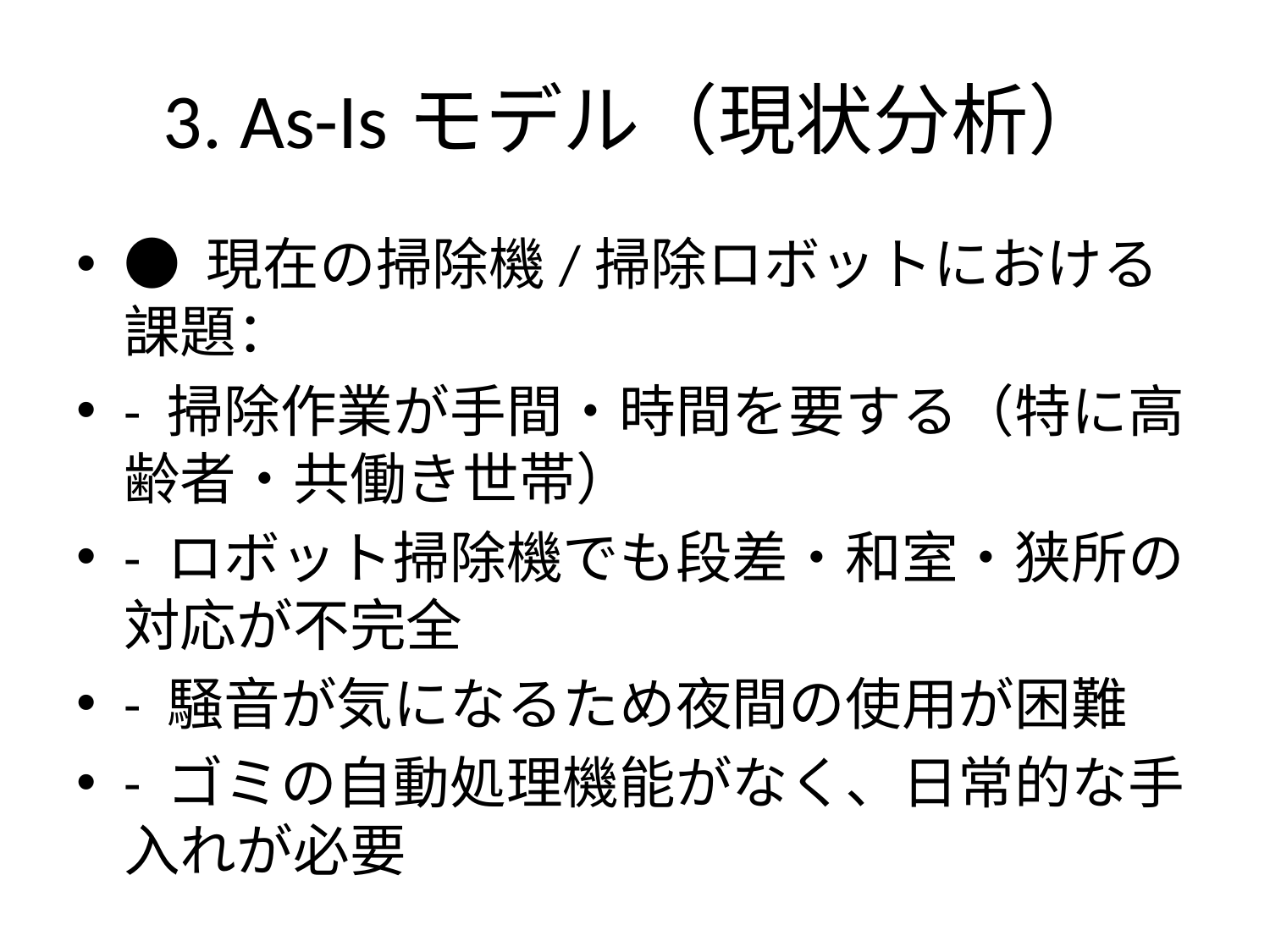

# 3. As-Isモデル（現状分析）
● 現在の掃除機/掃除ロボットにおける課題：
- 掃除作業が手間・時間を要する（特に高齢者・共働き世帯）
- ロボット掃除機でも段差・和室・狭所の対応が不完全
- 騒音が気になるため夜間の使用が困難
- ゴミの自動処理機能がなく、日常的な手入れが必要